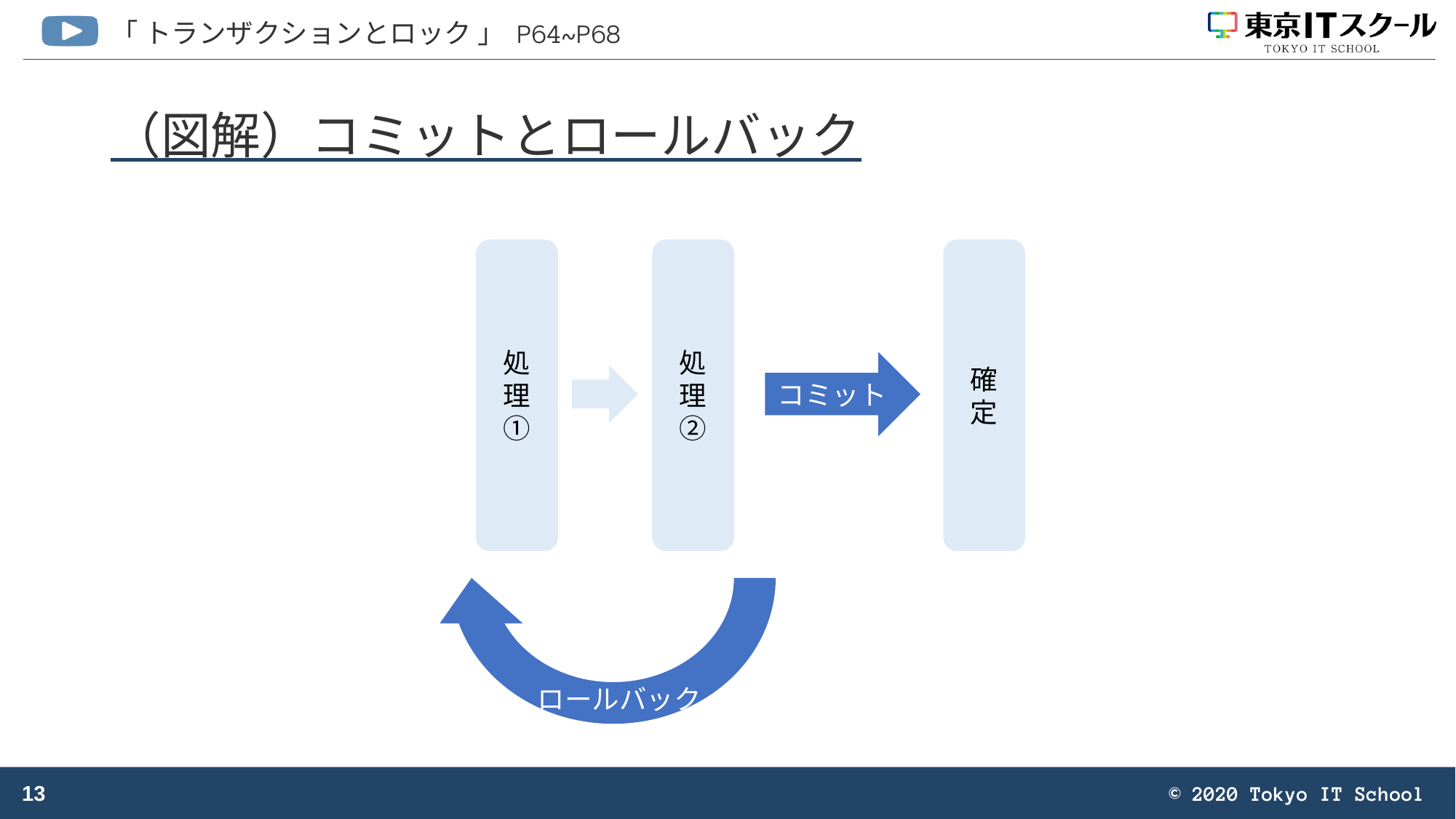

# （図解）コミットとロールバック
処理①
処理②
確定
コミット

ロールバック
13